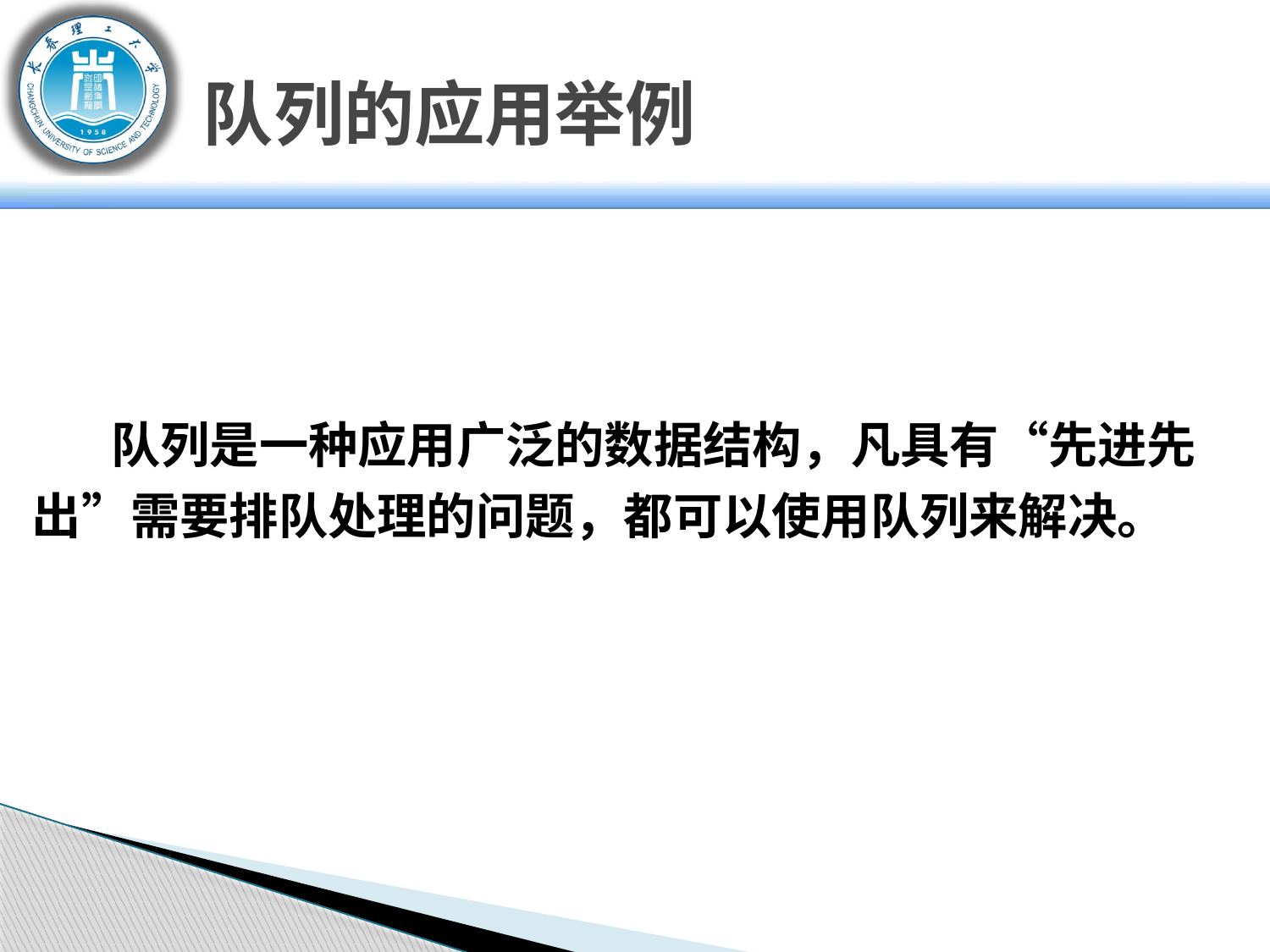

队列的应用举例
      队列是一种应用广泛的数据结构，凡具有“先进先出”需要排队处理的问题，都可以使用队列来解决。